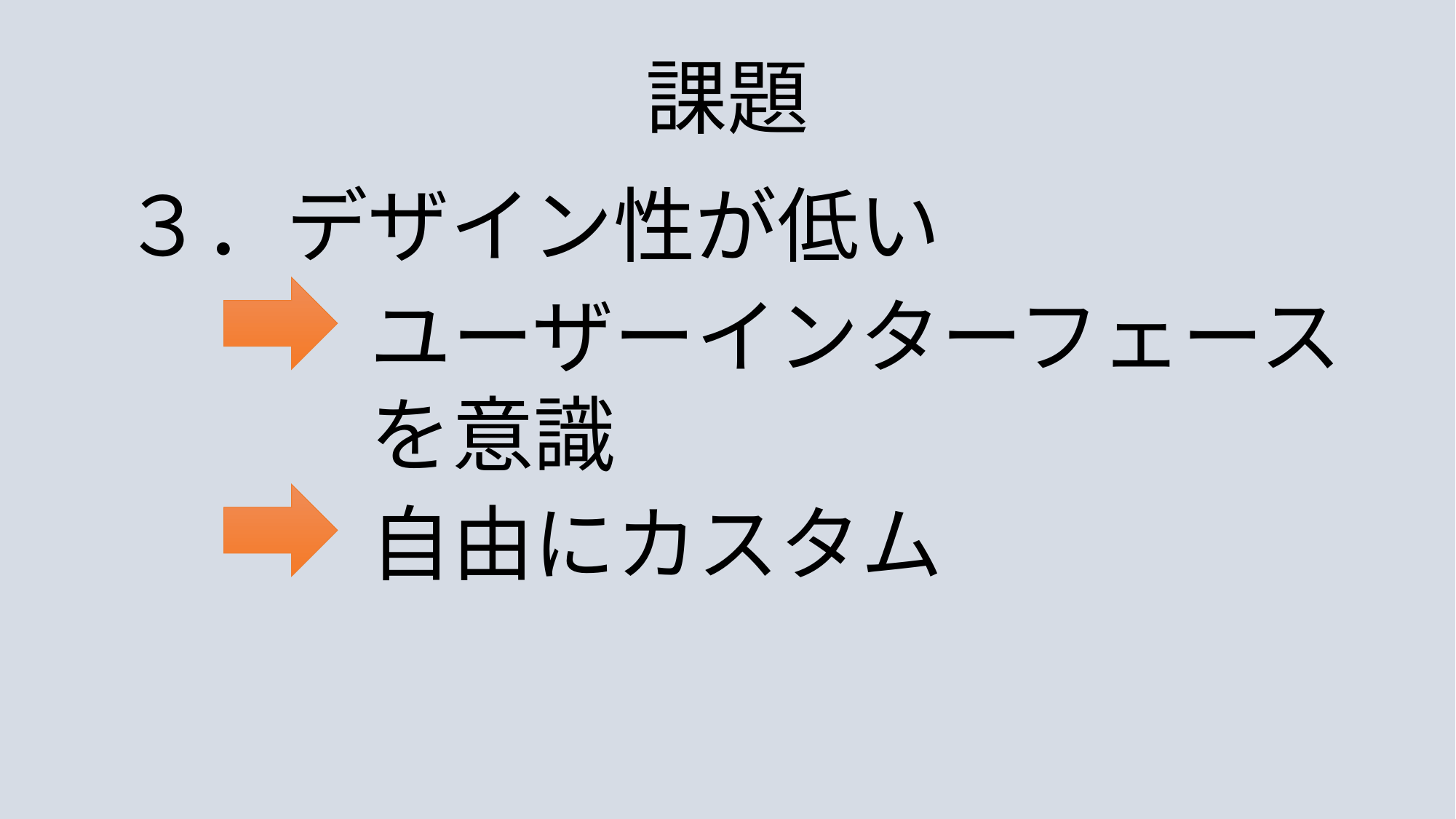

課題
３．デザイン性が低い

ユーザーインターフェース
を意識

自由にカスタム